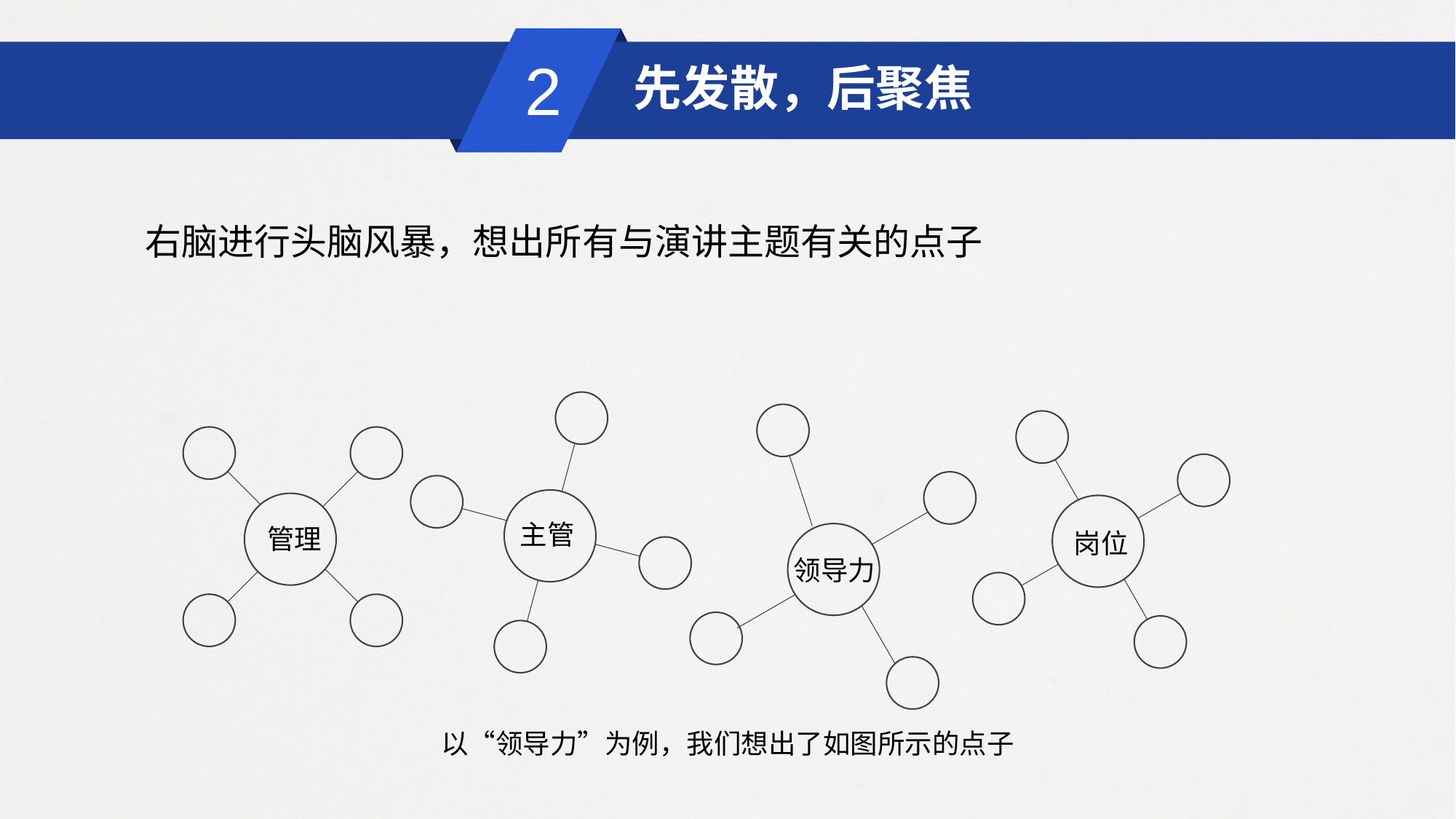

先发散，后聚焦

2

右脑进行头脑风暴，想出所有与演讲主题有关的点子

主管
管理
岗位
领导力
以“领导力”为例，我们想出了如图所示的点子